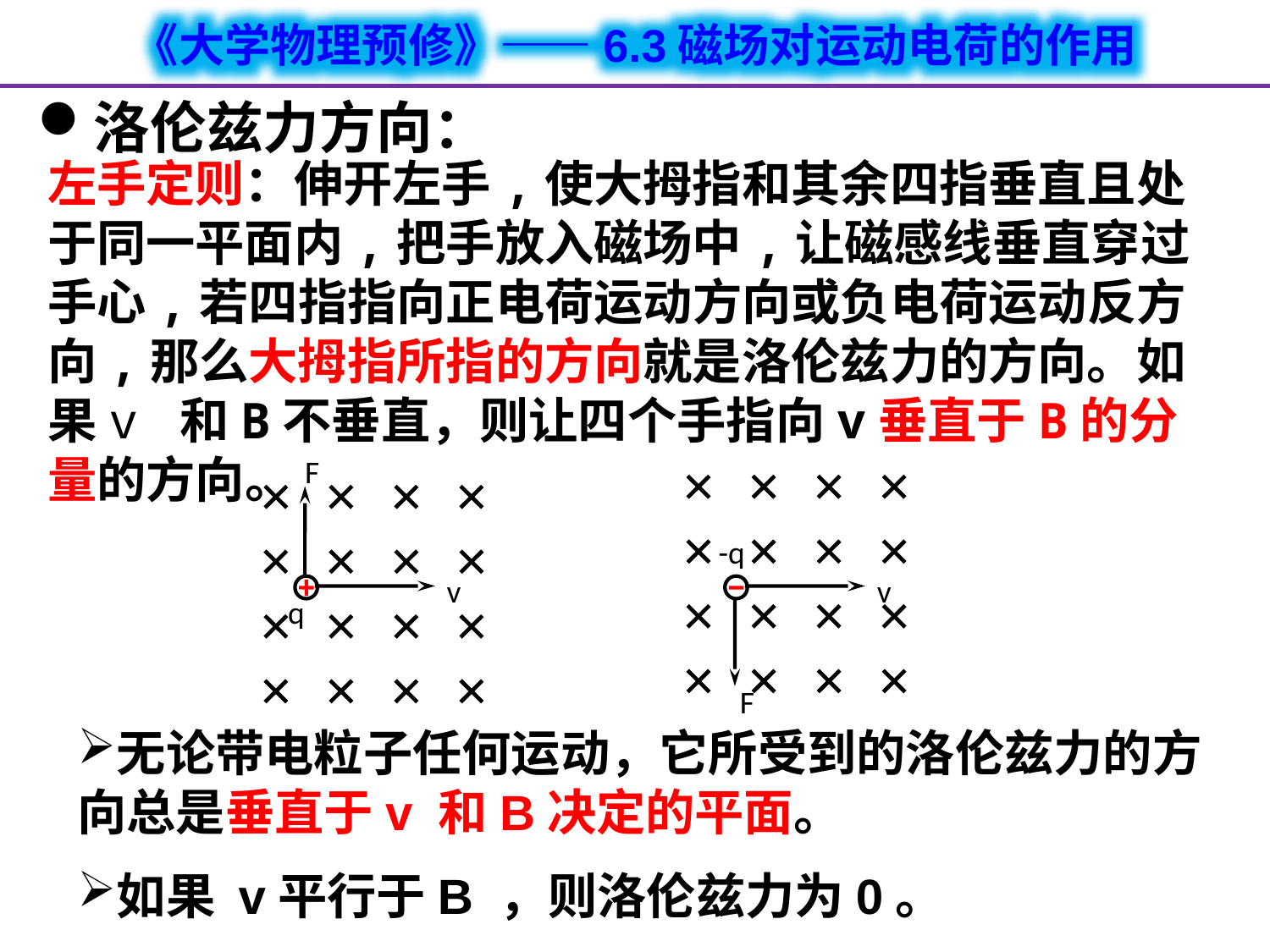

洛伦兹力方向：
左手定则：伸开左手,使大拇指和其余四指垂直且处于同一平面内,把手放入磁场中,让磁感线垂直穿过手心,若四指指向正电荷运动方向或负电荷运动反方向,那么大拇指所指的方向就是洛伦兹力的方向。如果v 和B不垂直，则让四个手指向v垂直于B的分量的方向。
F

-q
v

v

q

F
无论带电粒子任何运动，它所受到的洛伦兹力的方向总是垂直于v 和B决定的平面。
如果 v平行于B ，则洛伦兹力为0。